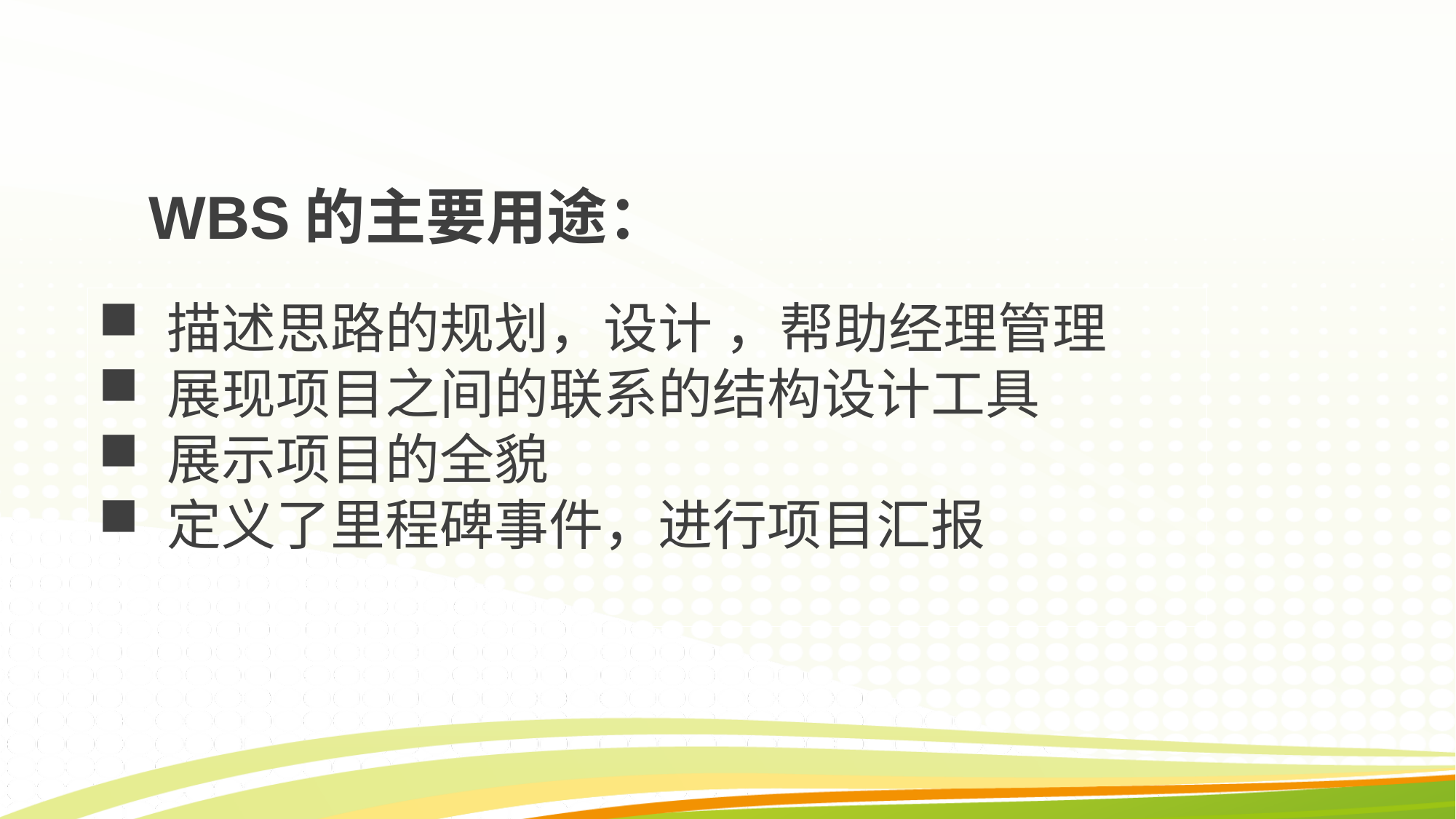

WBS的主要用途：
描述思路的规划，设计 ，帮助经理管理
展现项目之间的联系的结构设计工具
展示项目的全貌
定义了里程碑事件，进行项目汇报